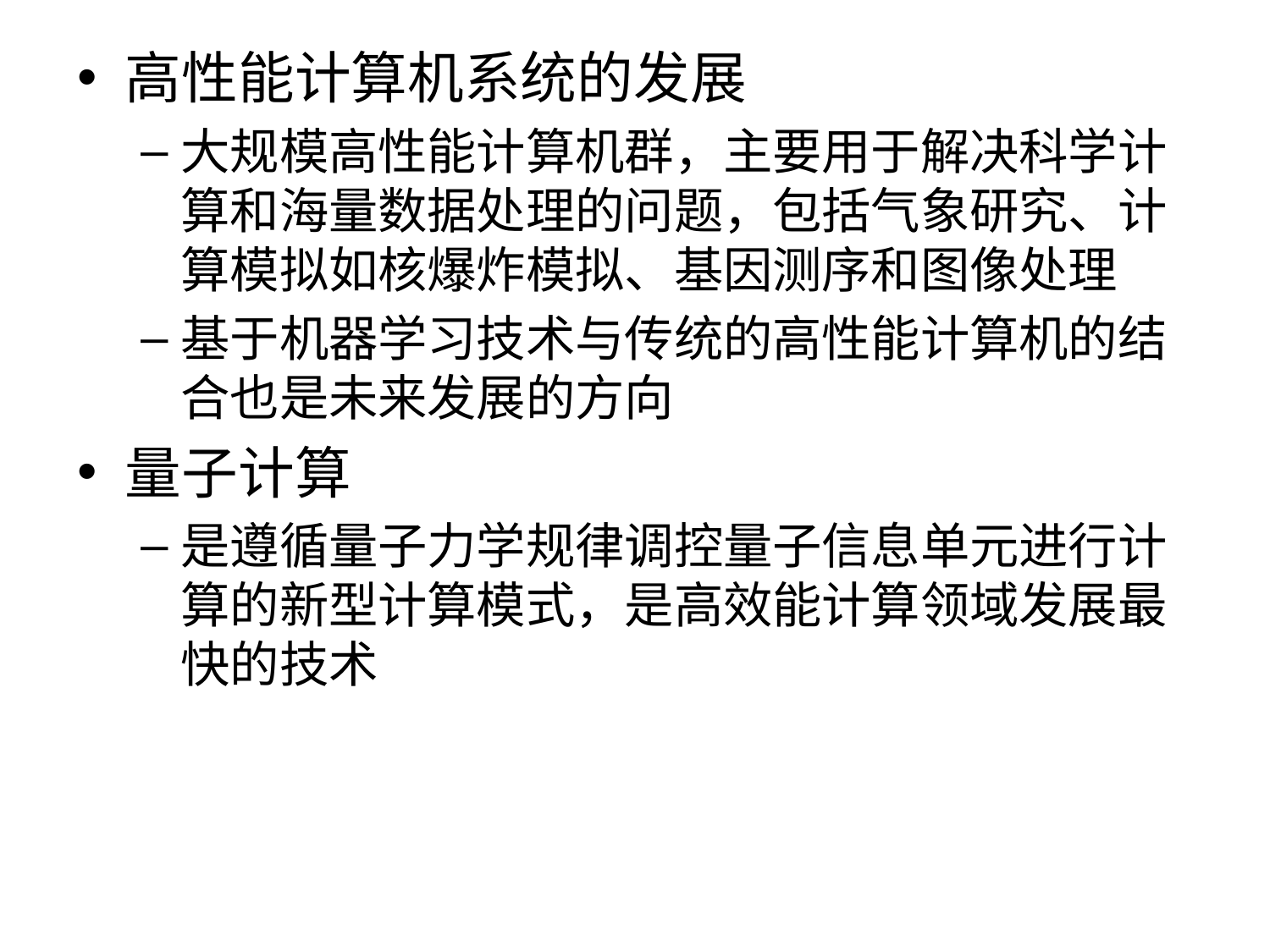

高性能计算机系统的发展
大规模高性能计算机群，主要用于解决科学计算和海量数据处理的问题，包括气象研究、计算模拟如核爆炸模拟、基因测序和图像处理
基于机器学习技术与传统的高性能计算机的结合也是未来发展的方向
量子计算
是遵循量子力学规律调控量子信息单元进行计算的新型计算模式，是高效能计算领域发展最快的技术